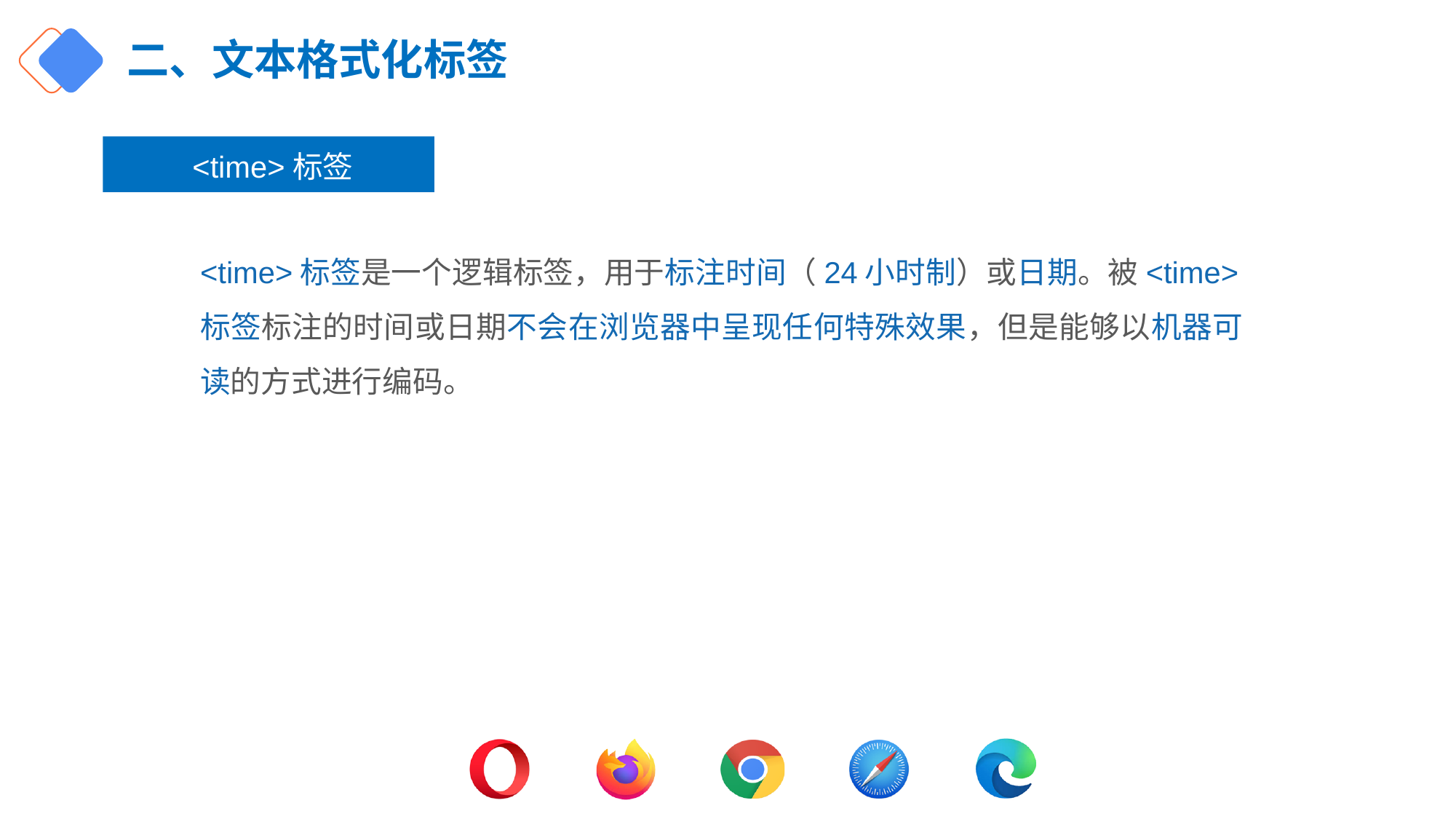

# 二、文本格式化标签

 <time>标签
<time>标签是一个逻辑标签，用于标注时间（24小时制）或日期。被<time>标签标注的时间或日期不会在浏览器中呈现任何特殊效果，但是能够以机器可读的方式进行编码。